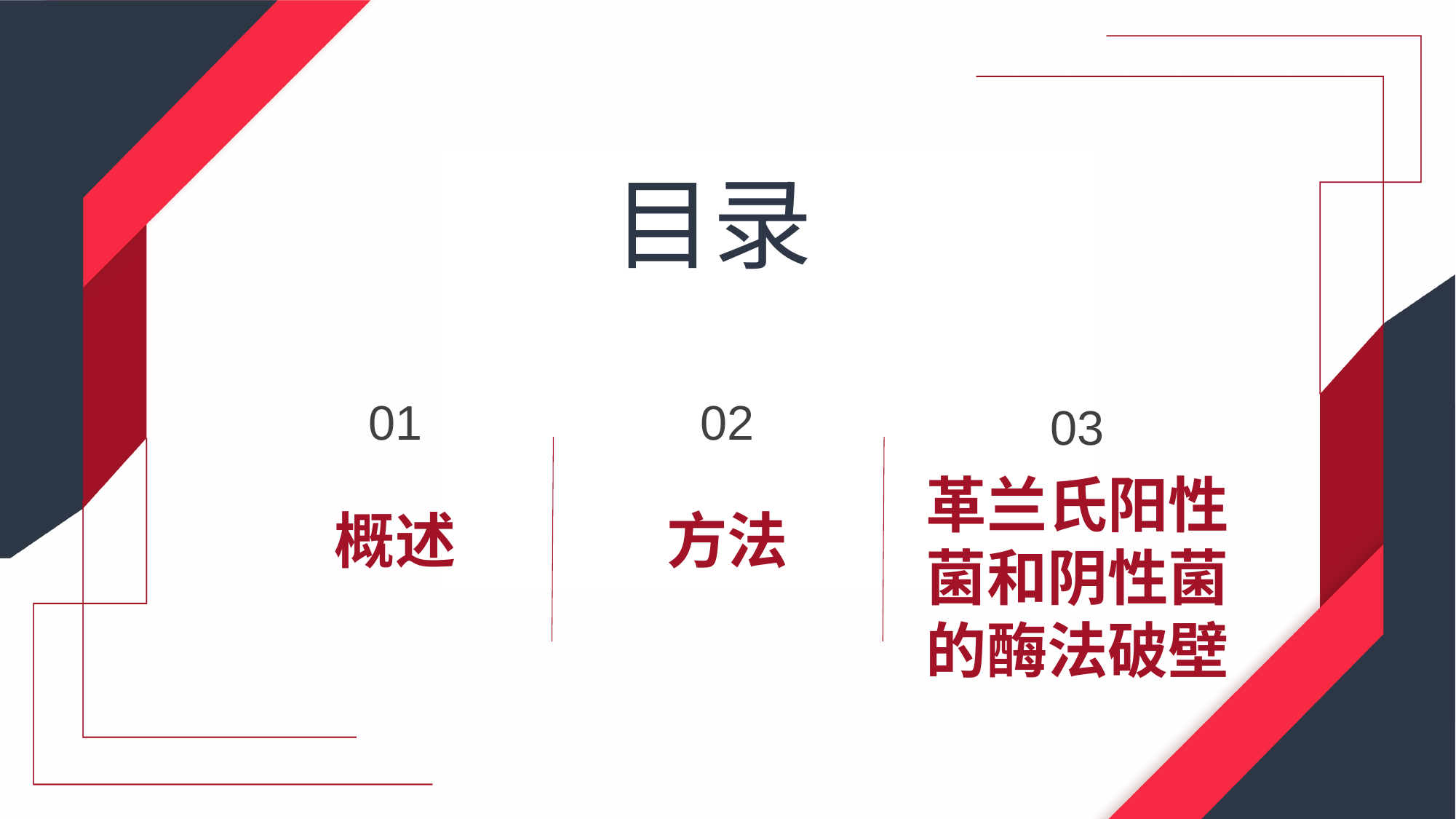

目录
01
02
03
革兰氏阳性菌和阴性菌的酶法破壁
概述
方法